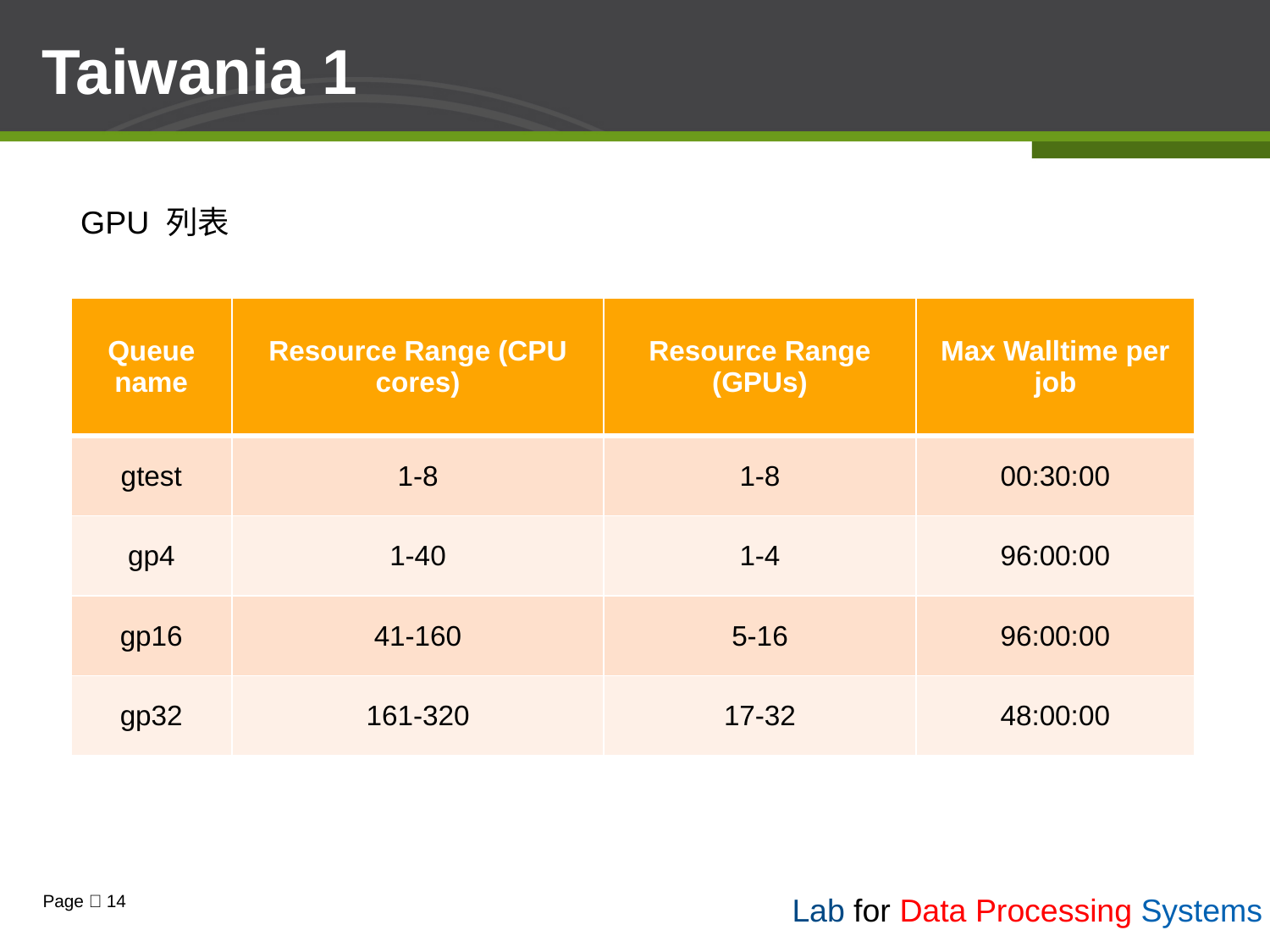

# Taiwania 1
GPU 列表
| Queue name | Resource Range (CPU cores) | Resource Range (GPUs) | Max Walltime per job |
| --- | --- | --- | --- |
| gtest | 1-8 | 1-8 | 00:30:00 |
| gp4 | 1-40 | 1-4 | 96:00:00 |
| gp16 | 41-160 | 5-16 | 96:00:00 |
| gp32 | 161-320 | 17-32 | 48:00:00 |